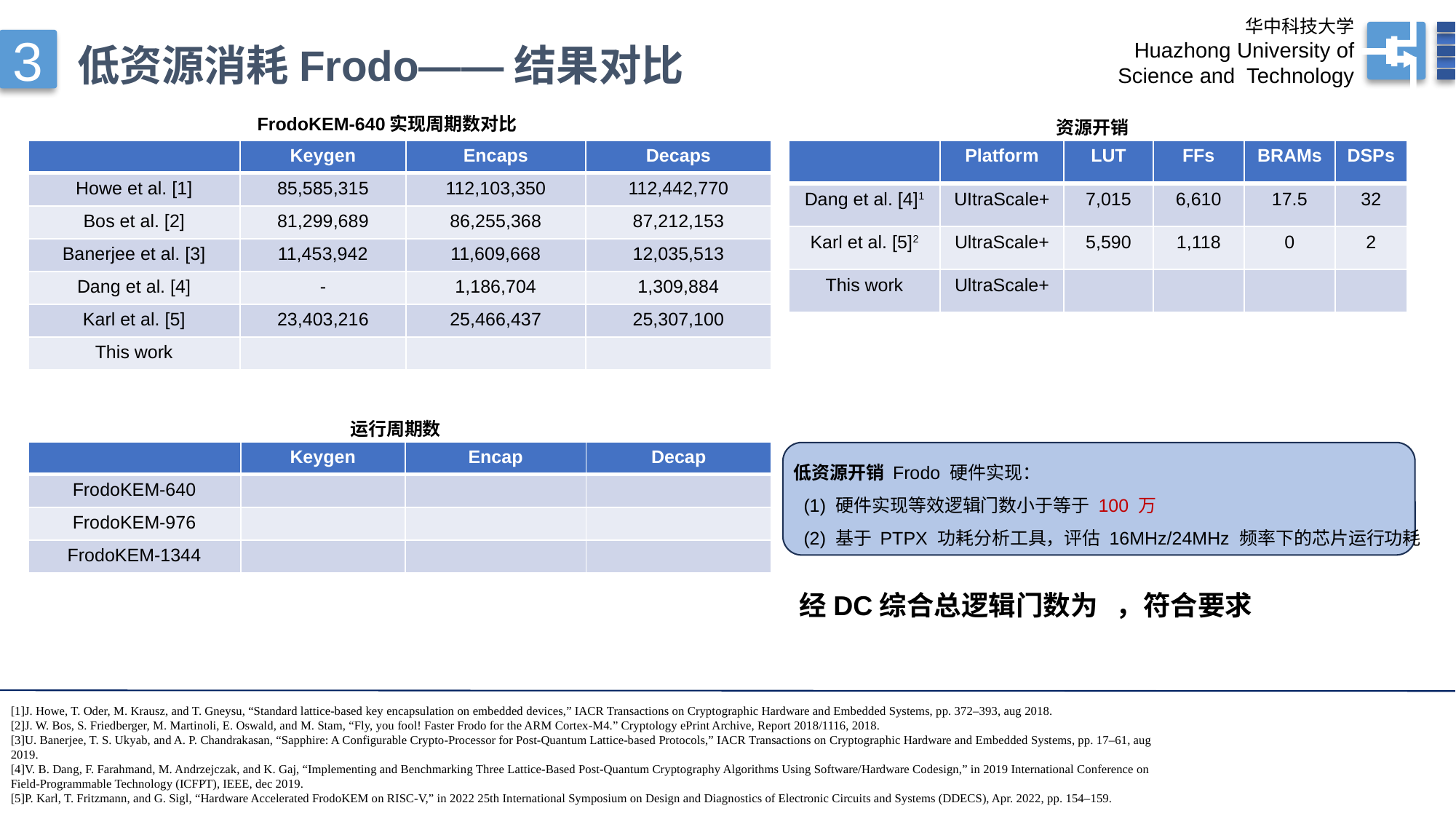

华中科技大学
Huazhong University of
 Science and  Technology

3
低资源消耗Frodo——结果对比
资源开销
FrodoKEM-640实现周期数对比
低资源开销 Frodo 硬件实现：
  (2.1) 硬件实现等效逻辑门数小于等于 100 万
  (2.2) 基于 PTPX 功耗分析工具，评估 16MHz/24MHz 频率下的芯片运行功耗
|  | Keygen | Encaps | Decaps |
| --- | --- | --- | --- |
| Howe et al. [1] | 85,585,315 | 112,103,350 | 112,442,770 |
| Bos et al. [2] | 81,299,689 | 86,255,368 | 87,212,153 |
| Banerjee et al. [3] | 11,453,942 | 11,609,668 | 12,035,513 |
| Dang et al. [4] | - | 1,186,704 | 1,309,884 |
| Karl et al. [5] | 23,403,216 | 25,466,437 | 25,307,100 |
| This work |  |  |  |
|  | Platform | LUT | FFs | BRAMs | DSPs |
| --- | --- | --- | --- | --- | --- |
| Dang et al. [4]1 | UItraScale+ | 7,015 | 6,610 | 17.5 | 32 |
| Karl et al. [5]2 | UltraScale+ | 5,590 | 1,118 | 0 | 2 |
| This work | UltraScale+ |  |  |  |  |
运行周期数
|  | Keygen | Encap | Decap |
| --- | --- | --- | --- |
| FrodoKEM-640 |  |  |  |
| FrodoKEM-976 |  |  |  |
| FrodoKEM-1344 |  |  |  |

低资源开销 Frodo 硬件实现：
  (1) 硬件实现等效逻辑门数小于等于 100 万
  (2) 基于 PTPX 功耗分析工具，评估 16MHz/24MHz 频率下的芯片运行功耗
经DC综合总逻辑门数为   ，符合要求
[1]J. Howe, T. Oder, M. Krausz, and T. Gneysu, “Standard lattice-based key encapsulation on embedded devices,” IACR Transactions on Cryptographic Hardware and Embedded Systems, pp. 372–393, aug 2018.
[2]J. W. Bos, S. Friedberger, M. Martinoli, E. Oswald, and M. Stam, “Fly, you fool! Faster Frodo for the ARM Cortex-M4.” Cryptology ePrint Archive, Report 2018/1116, 2018.
[3]U. Banerjee, T. S. Ukyab, and A. P. Chandrakasan, “Sapphire: A Configurable Crypto-Processor for Post-Quantum Lattice-based Protocols,” IACR Transactions on Cryptographic Hardware and Embedded Systems, pp. 17–61, aug 2019.
[4]V. B. Dang, F. Farahmand, M. Andrzejczak, and K. Gaj, “Implementing and Benchmarking Three Lattice-Based Post-Quantum Cryptography Algorithms Using Software/Hardware Codesign,” in 2019 International Conference on Field-Programmable Technology (ICFPT), IEEE, dec 2019.
[5]P. Karl, T. Fritzmann, and G. Sigl, “Hardware Accelerated FrodoKEM on RISC-V,” in 2022 25th International Symposium on Design and Diagnostics of Electronic Circuits and Systems (DDECS), Apr. 2022, pp. 154–159.